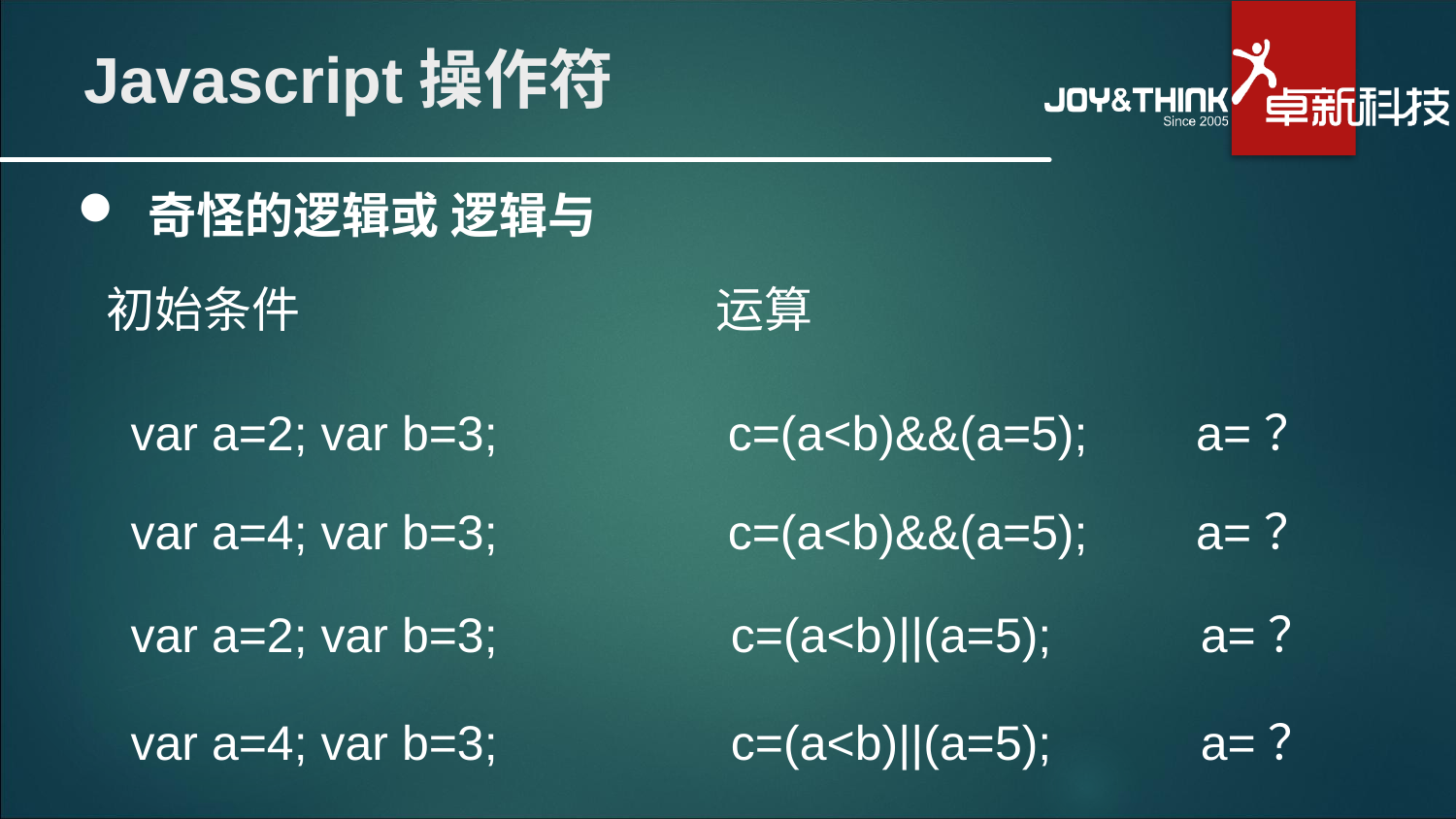

# Javascript操作符
 奇怪的逻辑或 逻辑与
初始条件
运算
var a=2; var b=3;
c=(a<b)&&(a=5);        a=？
var a=4; var b=3;
c=(a<b)&&(a=5);        a=？
var a=2; var b=3;
c=(a<b)||(a=5);           a=？
var a=4; var b=3;
c=(a<b)||(a=5);           a=？